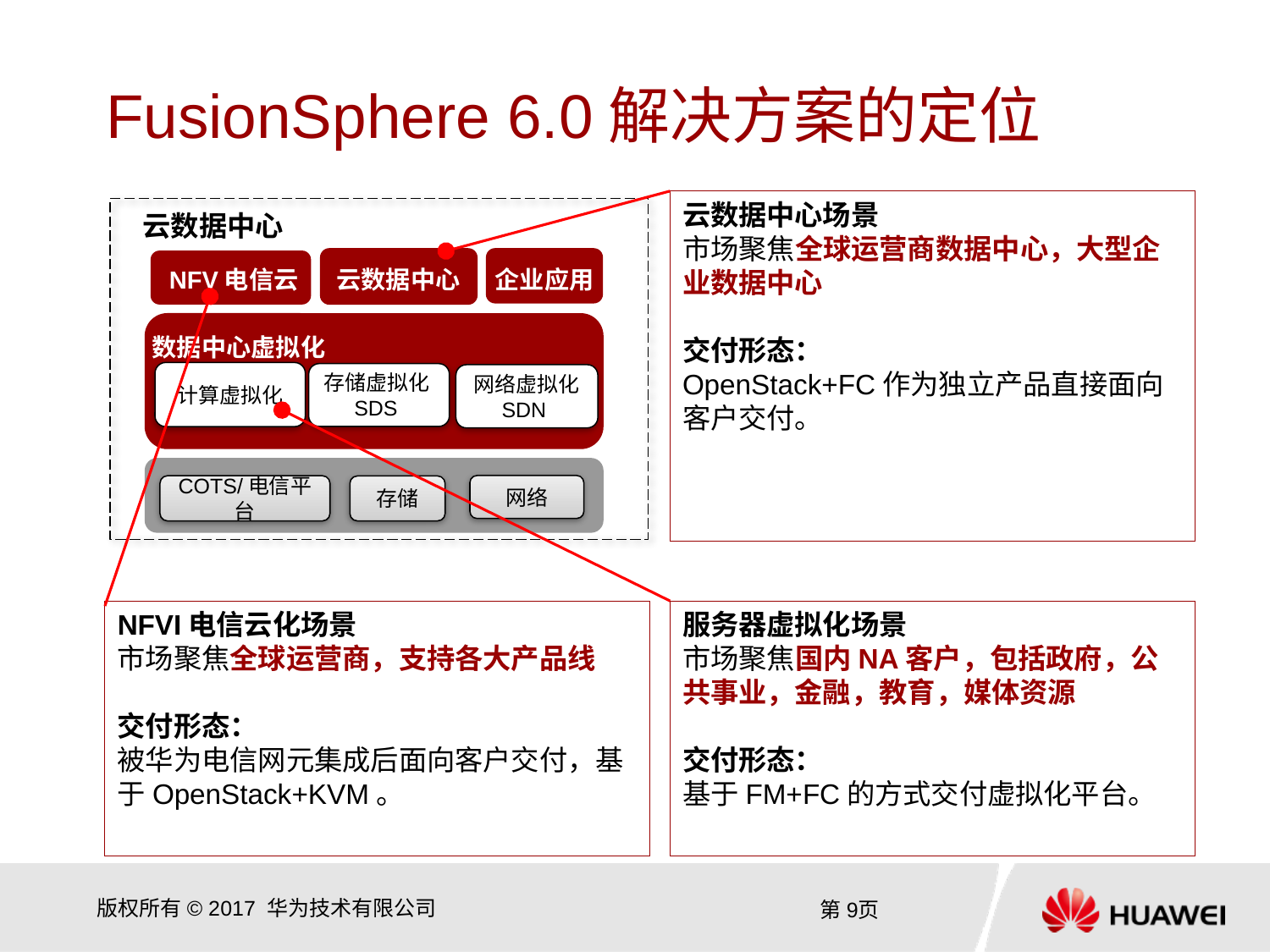

# FusionSphere 6.0解决方案的定位

云数据中心场景
市场聚焦全球运营商数据中心，大型企业数据中心

交付形态：
OpenStack+FC作为独立产品直接面向客户交付。

云数据中心

云数据中心
企业应用
NFV电信云

数据中心虚拟化
计算虚拟化
存储虚拟化SDS
网络虚拟化
SDN

网络
COTS/电信平台
存储

NFVI电信云化场景
市场聚焦全球运营商，支持各大产品线

交付形态：
被华为电信网元集成后面向客户交付，基于OpenStack+KVM。

服务器虚拟化场景
市场聚焦国内NA客户，包括政府，公共事业，金融，教育，媒体资源

交付形态：
基于FM+FC的方式交付虚拟化平台。